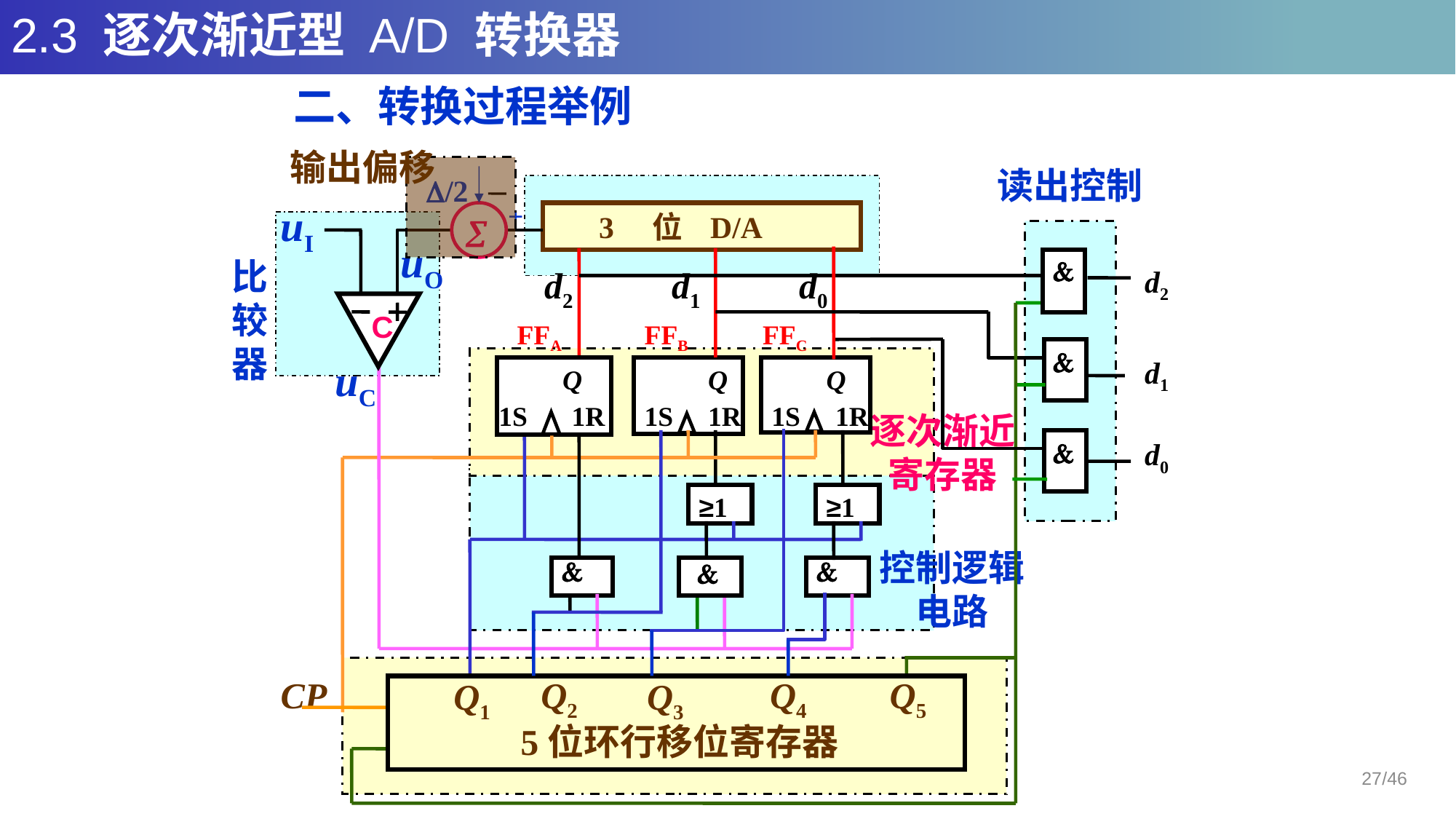

# 2.3 逐次渐近型 A/D 转换器
 二、转换过程举例
输出偏移

读出控制

Δ/2

uI

+

3    位   D/A
∑

uO

&

d2
d1
d0
d2

C

FFA
FFB

FFC

&

uC

d1

Q

Q

Q

1S
1R
1S
1R
1S
1R

&

d0

≥1

≥1

&
&
&

CP

Q2
Q4
Q5
Q1
Q3

5位环行移位寄存器

比
较
器

逐次渐近
寄存器

控制逻辑电路

27/46